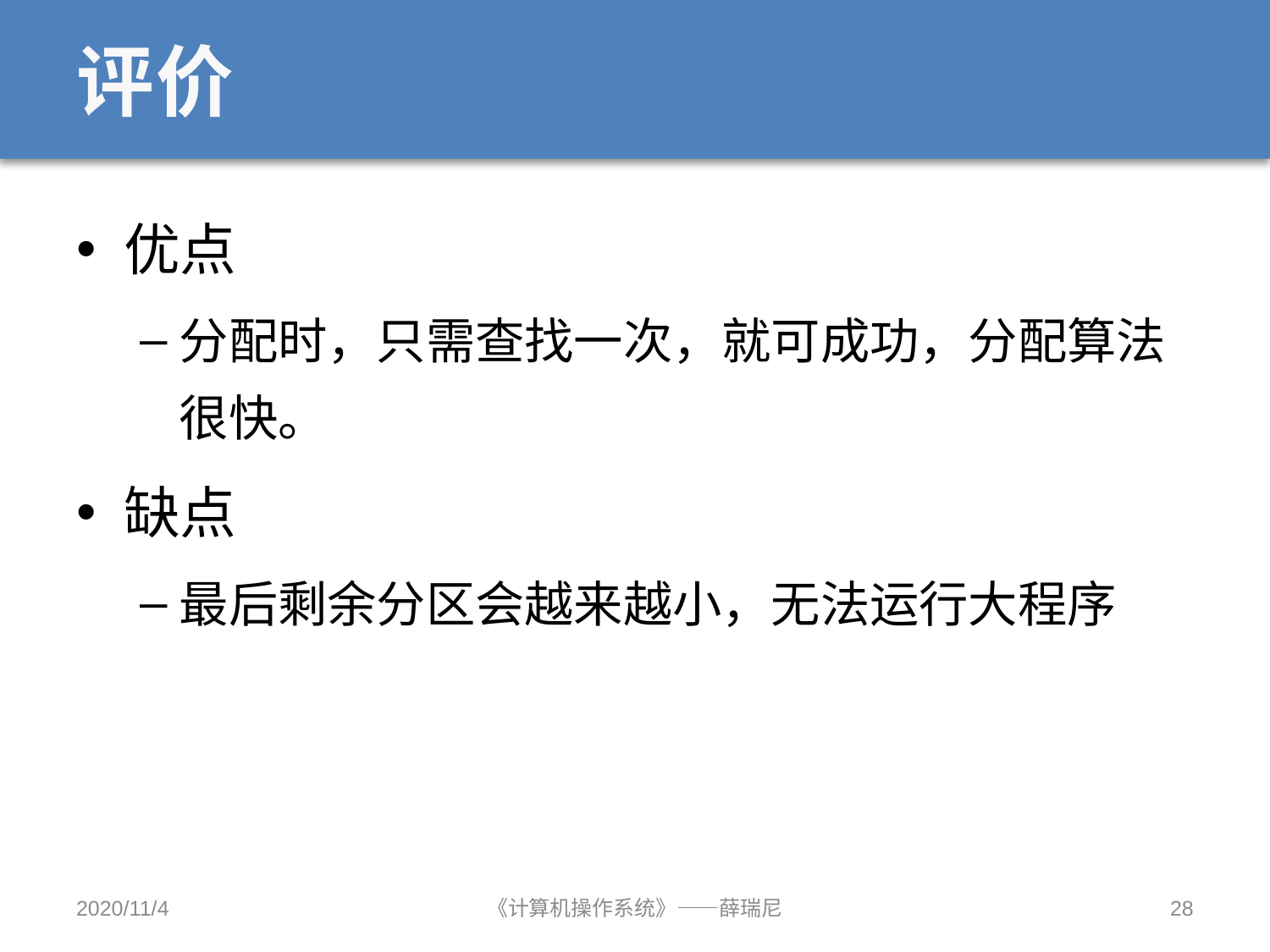

# 评价
优点
分配时，只需查找一次，就可成功，分配算法很快。
缺点
最后剩余分区会越来越小，无法运行大程序

2020/11/4
《计算机操作系统》——薛瑞尼
28